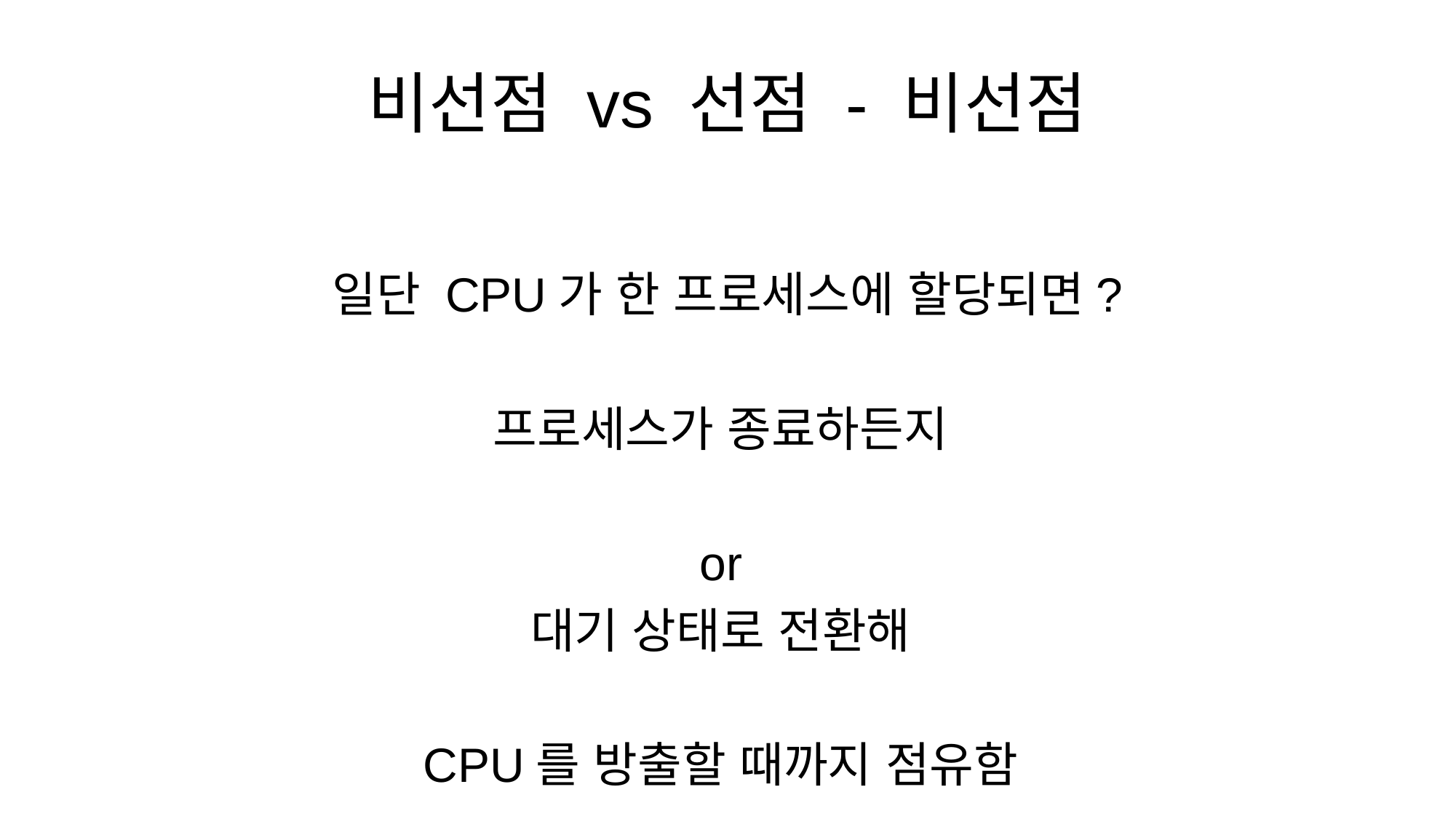

# 비선점 vs 선점 - 비선점

일단 CPU가 한 프로세스에 할당되면?

프로세스가 종료하든지

or
대기 상태로 전환해

CPU를 방출할 때까지 점유함